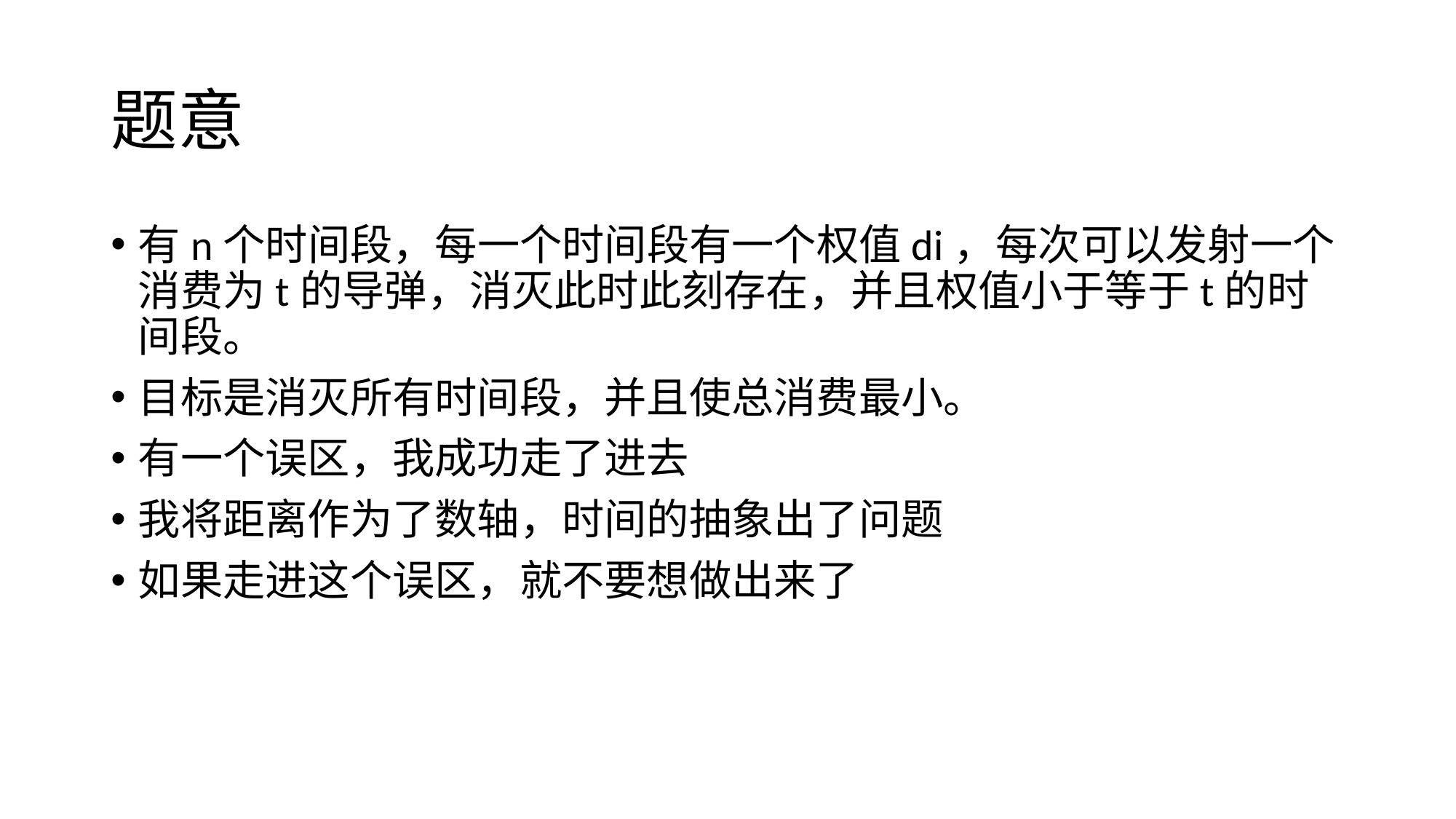

# 题意
有n个时间段，每一个时间段有一个权值di，每次可以发射一个消费为t的导弹，消灭此时此刻存在，并且权值小于等于t的时间段。
目标是消灭所有时间段，并且使总消费最小。
有一个误区，我成功走了进去
我将距离作为了数轴，时间的抽象出了问题
如果走进这个误区，就不要想做出来了